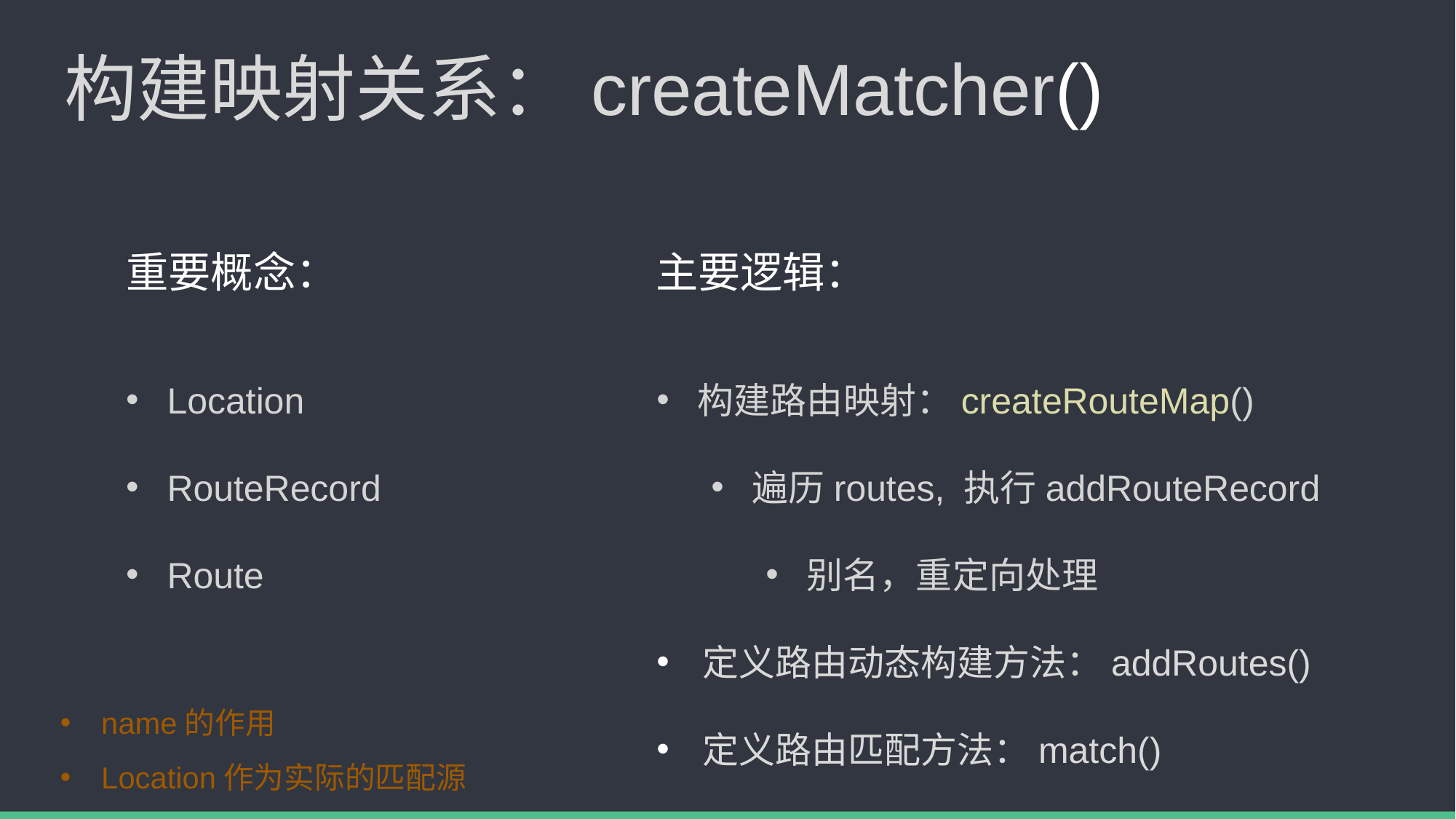

# 构建映射关系：createMatcher()
重要概念：
主要逻辑：
Location
RouteRecord
Route
构建路由映射：createRouteMap()
遍历routes, 执行addRouteRecord
别名，重定向处理
定义路由动态构建方法：addRoutes()
定义路由匹配方法：match()
name的作用
Location作为实际的匹配源